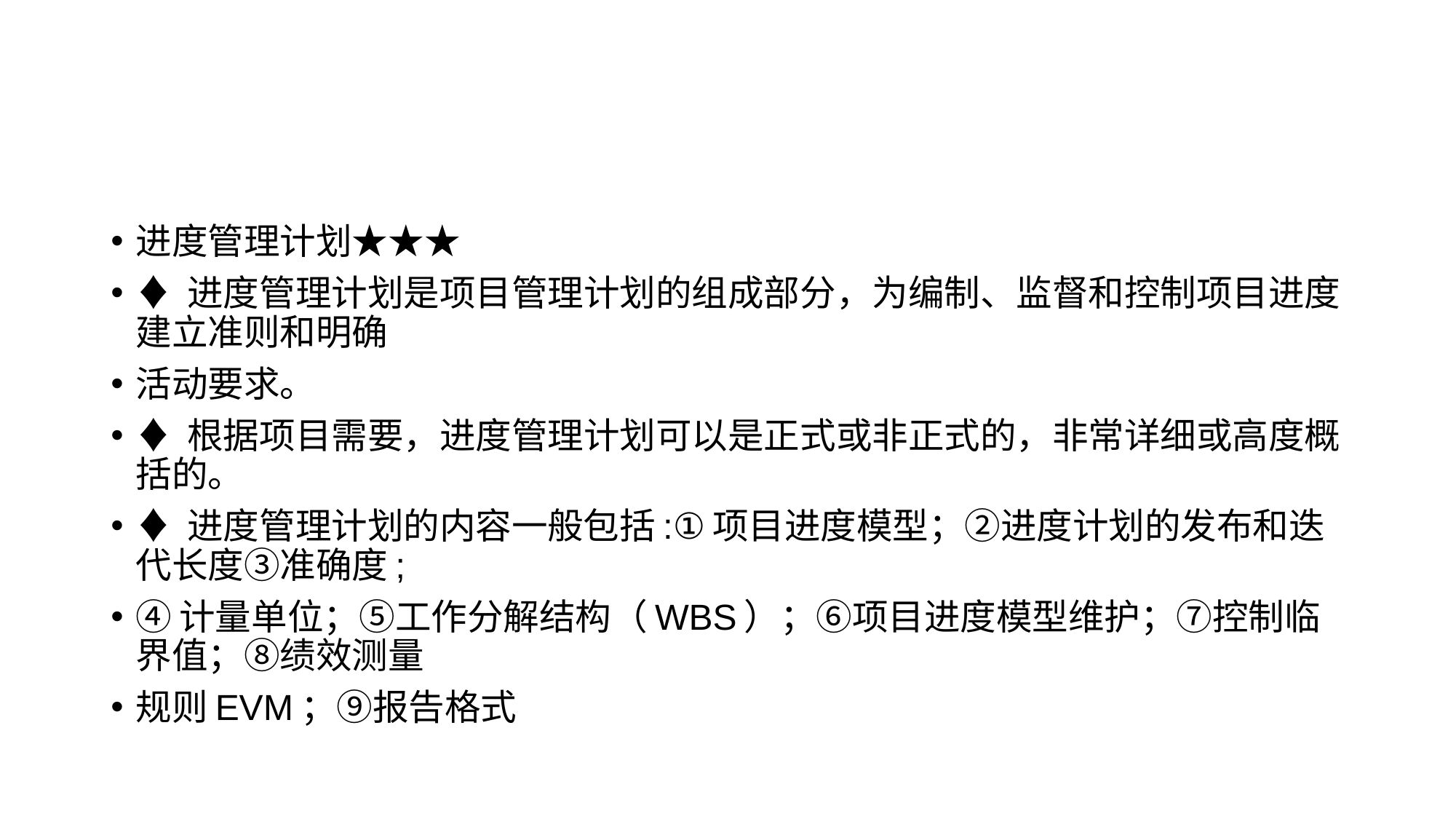

#
进度管理计划★★★
♦ 进度管理计划是项目管理计划的组成部分，为编制、监督和控制项目进度建立准则和明确
活动要求。
♦ 根据项目需要，进度管理计划可以是正式或非正式的，非常详细或高度概括的。
♦ 进度管理计划的内容一般包括:①项目进度模型；②进度计划的发布和迭代长度③准确度;
④计量单位；⑤工作分解结构（WBS）；⑥项目进度模型维护；⑦控制临界值；⑧绩效测量
规则EVM；⑨报告格式